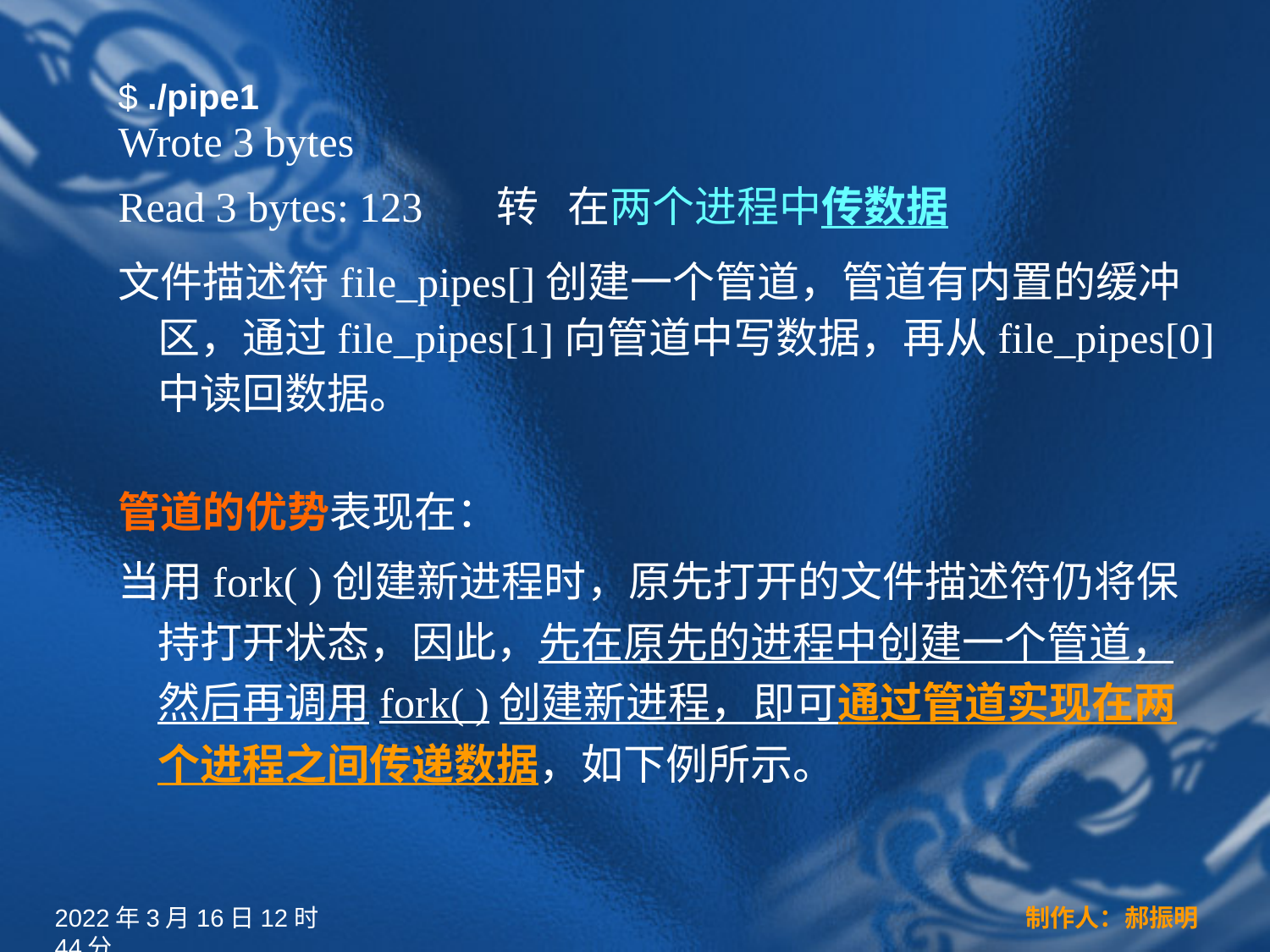

$ ./pipe1
Wrote 3 bytes
Read 3 bytes: 123      转   在两个进程中传数据
文件描述符file_pipes[]创建一个管道，管道有内置的缓冲区，通过file_pipes[1]向管道中写数据，再从file_pipes[0]中读回数据。

管道的优势表现在：
当用fork( )创建新进程时，原先打开的文件描述符仍将保持打开状态，因此，先在原先的进程中创建一个管道，然后再调用fork( )创建新进程，即可通过管道实现在两个进程之间传递数据，如下例所示。

2022年3月16日12时44分
制作人：郝振明